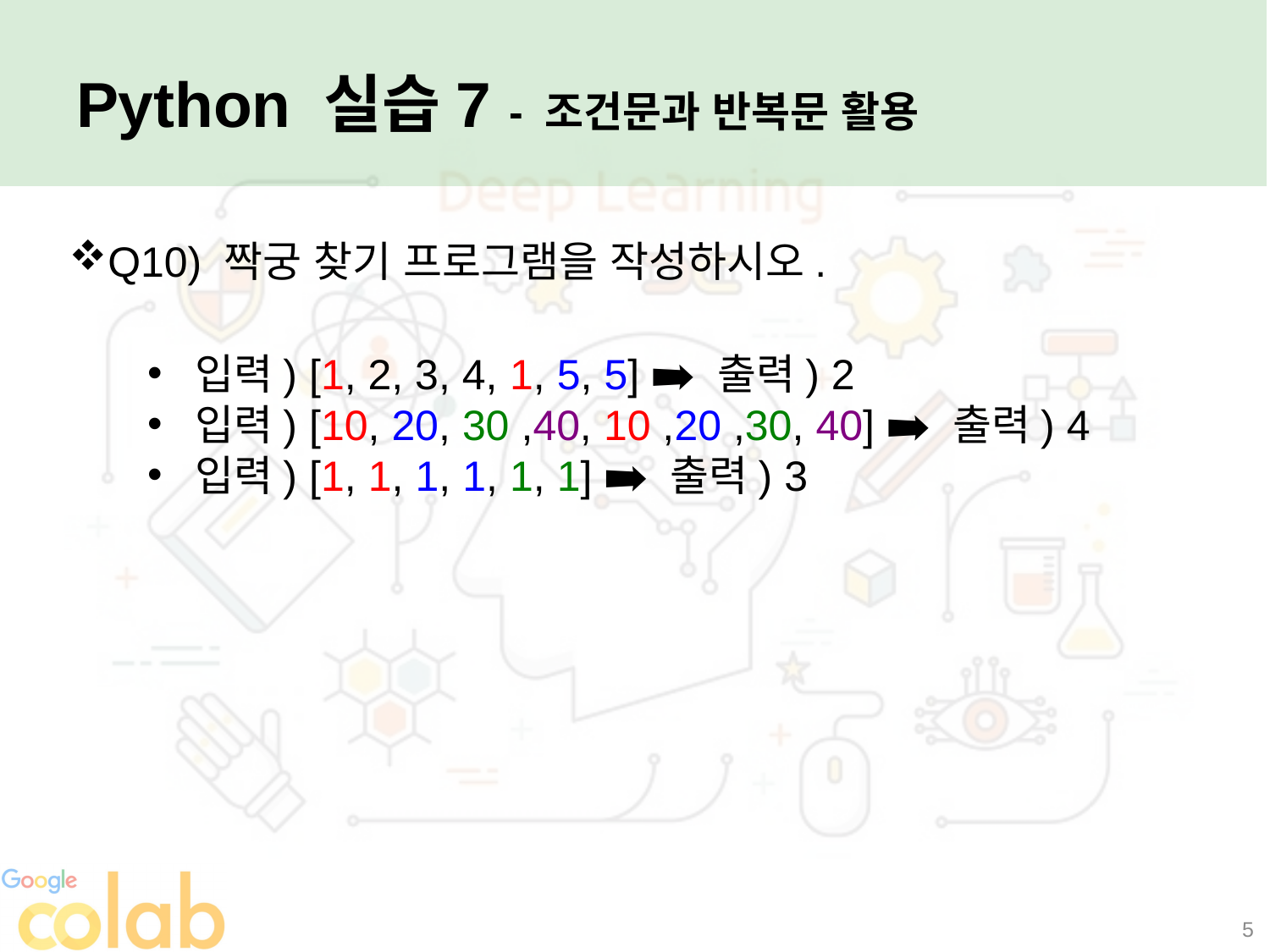

Python 실습7 - 조건문과 반복문 활용
Q10) 짝궁 찾기 프로그램을 작성하시오.
입력) [1, 2, 3, 4, 1, 5, 5] ➡ 출력) 2
입력) [10, 20, 30 ,40, 10 ,20 ,30, 40] ➡ 출력) 4
입력) [1, 1, 1, 1, 1, 1] ➡ 출력) 3
5